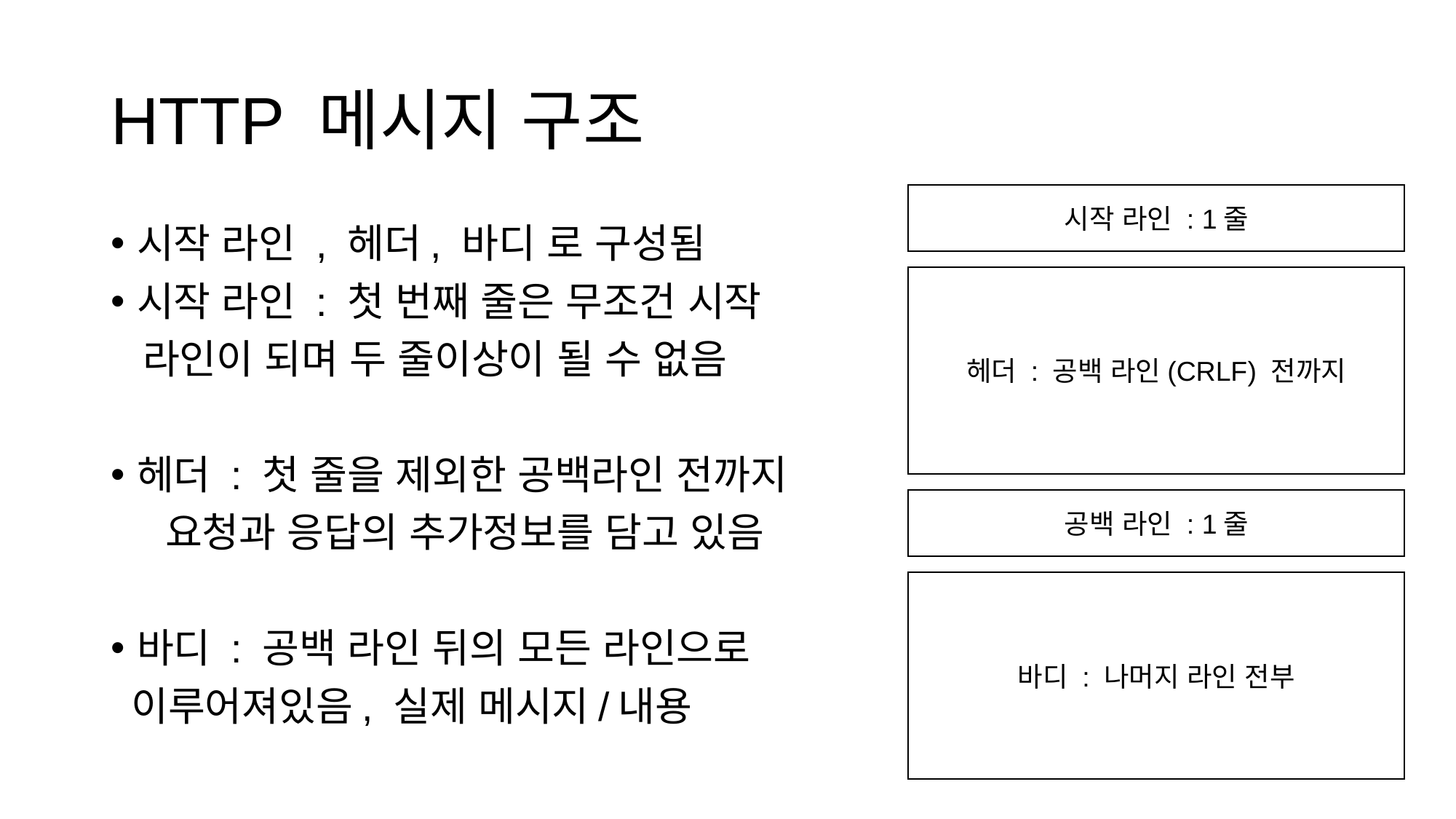

# HTTP 메시지 구조
시작 라인 : 1줄
시작 라인 , 헤더, 바디 로 구성됨
시작 라인 : 첫 번째 줄은 무조건 시작
  라인이 되며 두 줄이상이 될 수 없음

헤더 : 첫 줄을 제외한 공백라인 전까지
    요청과 응답의 추가정보를 담고 있음

바디 : 공백 라인 뒤의 모든 라인으로
 이루어져있음, 실제 메시지/내용
헤더 : 공백 라인(CRLF) 전까지
공백 라인 : 1줄
바디 : 나머지 라인 전부